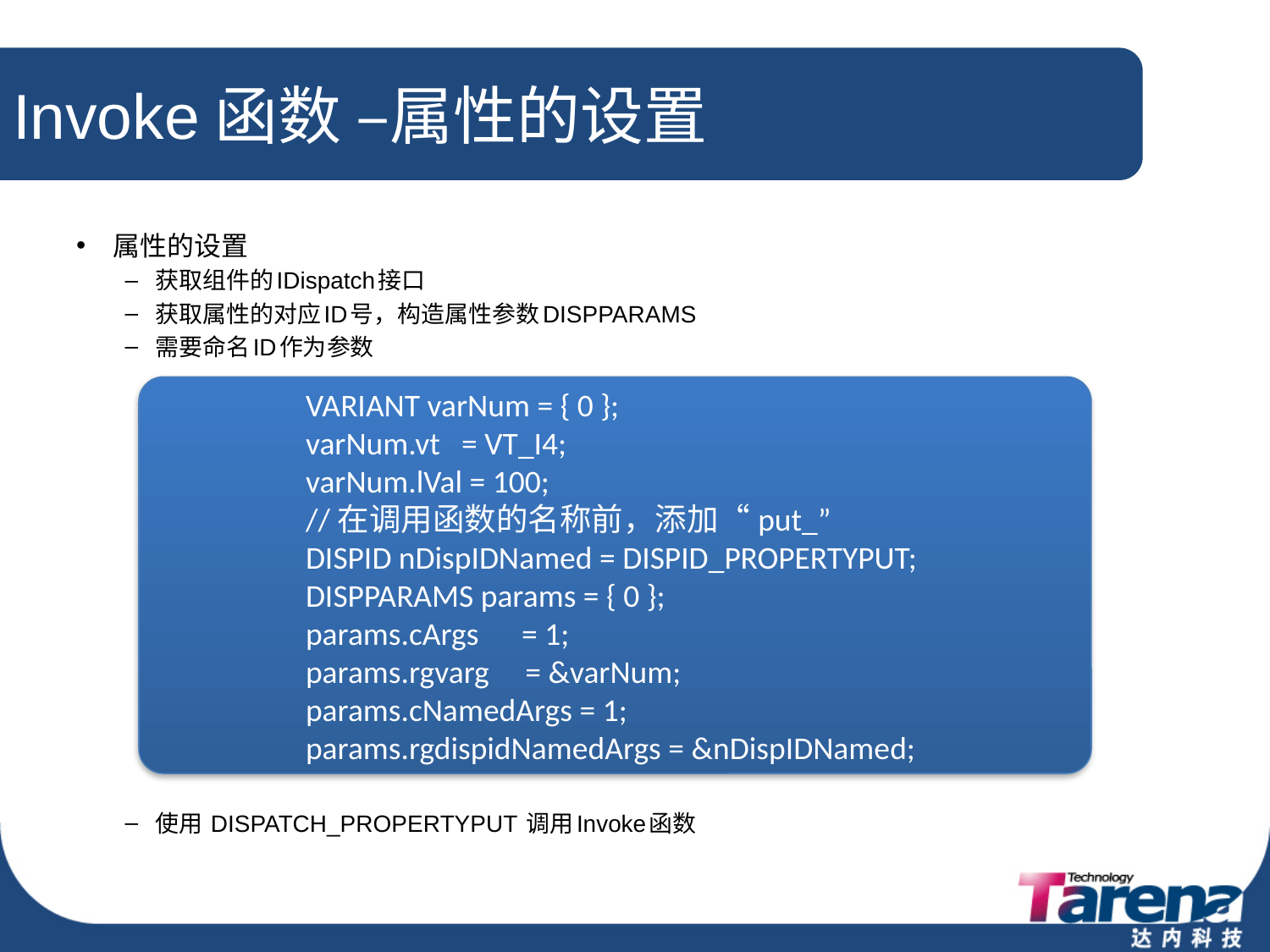

# Invoke函数 –属性的设置
属性的设置
获取组件的IDispatch接口
获取属性的对应ID号，构造属性参数DISPPARAMS
需要命名ID作为参数

使用 DISPATCH_PROPERTYPUT 调用Invoke函数

VARIANT varNum = { 0 };
varNum.vt   = VT_I4;
varNum.lVal = 100;
//在调用函数的名称前，添加“put_”
DISPID nDispIDNamed = DISPID_PROPERTYPUT;
DISPPARAMS params = { 0 };
params.cArgs      = 1;
params.rgvarg     = &varNum;
params.cNamedArgs = 1;
params.rgdispidNamedArgs = &nDispIDNamed;